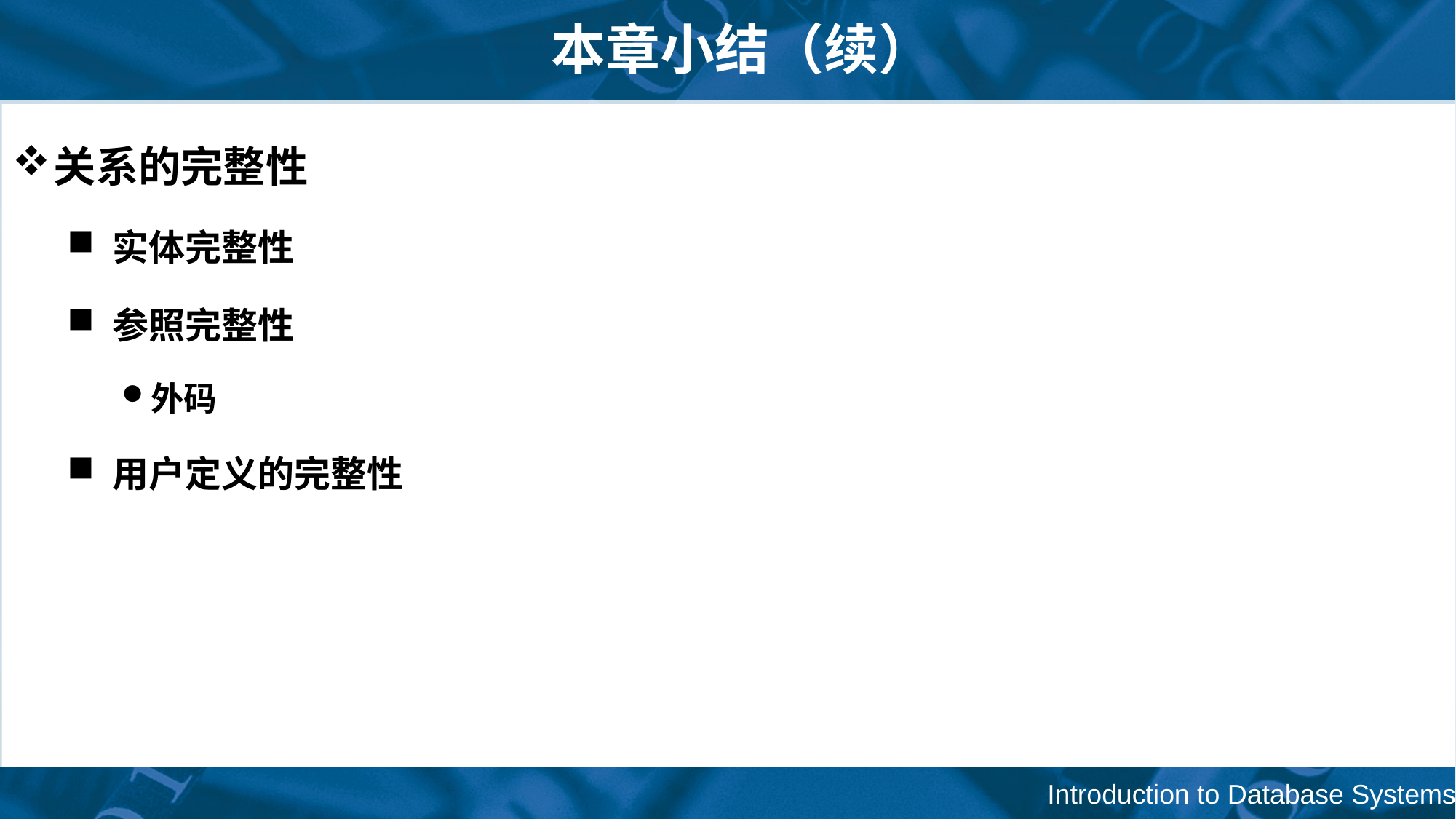

# 本章小结（续）
关系的完整性
 实体完整性
 参照完整性
外码
 用户定义的完整性